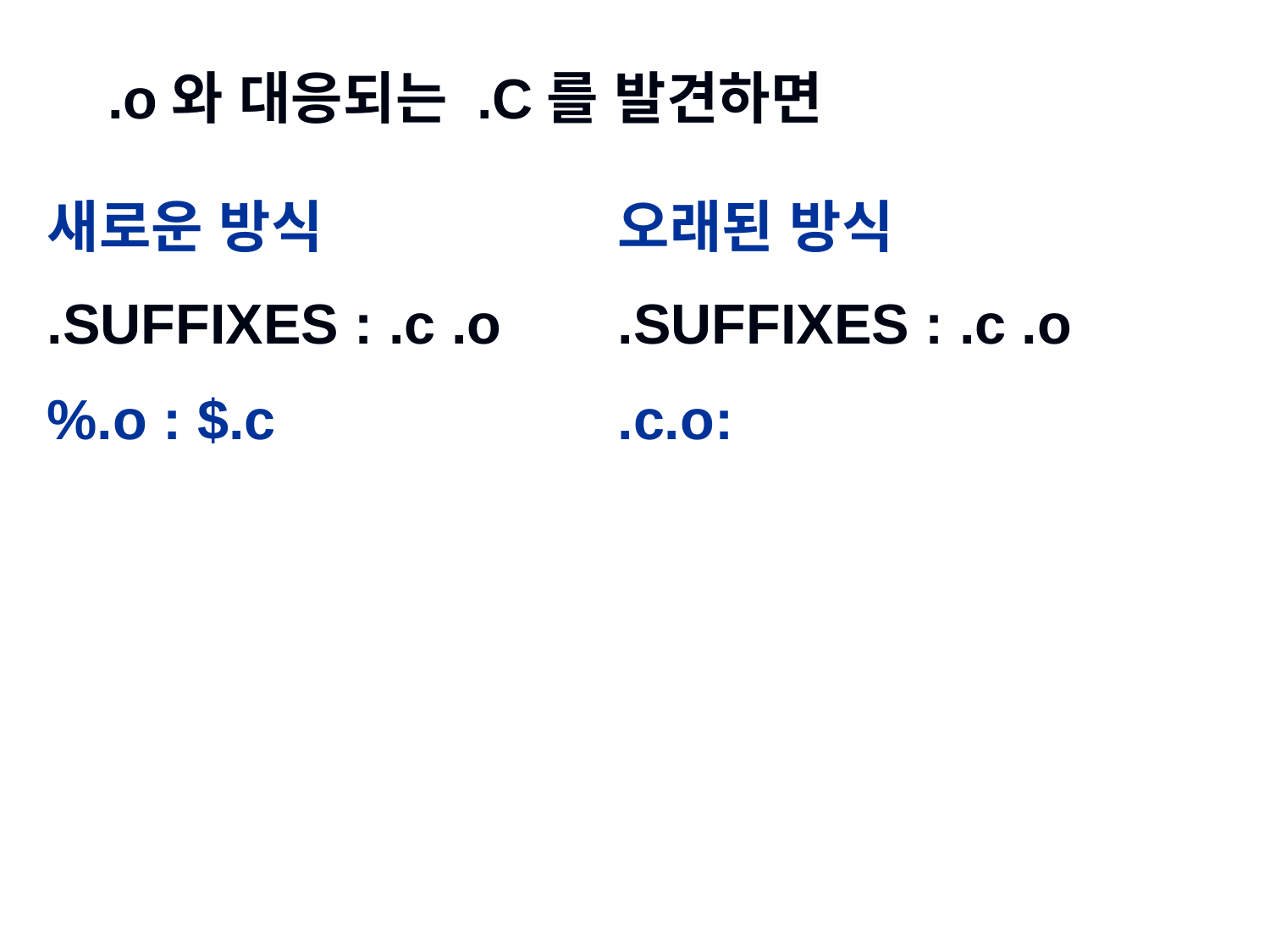

.o와 대응되는 .C를 발견하면
새로운 방식
.SUFFIXES : .c .o
%.o : $.c

오래된 방식
.SUFFIXES : .c .o
.c.o:

447